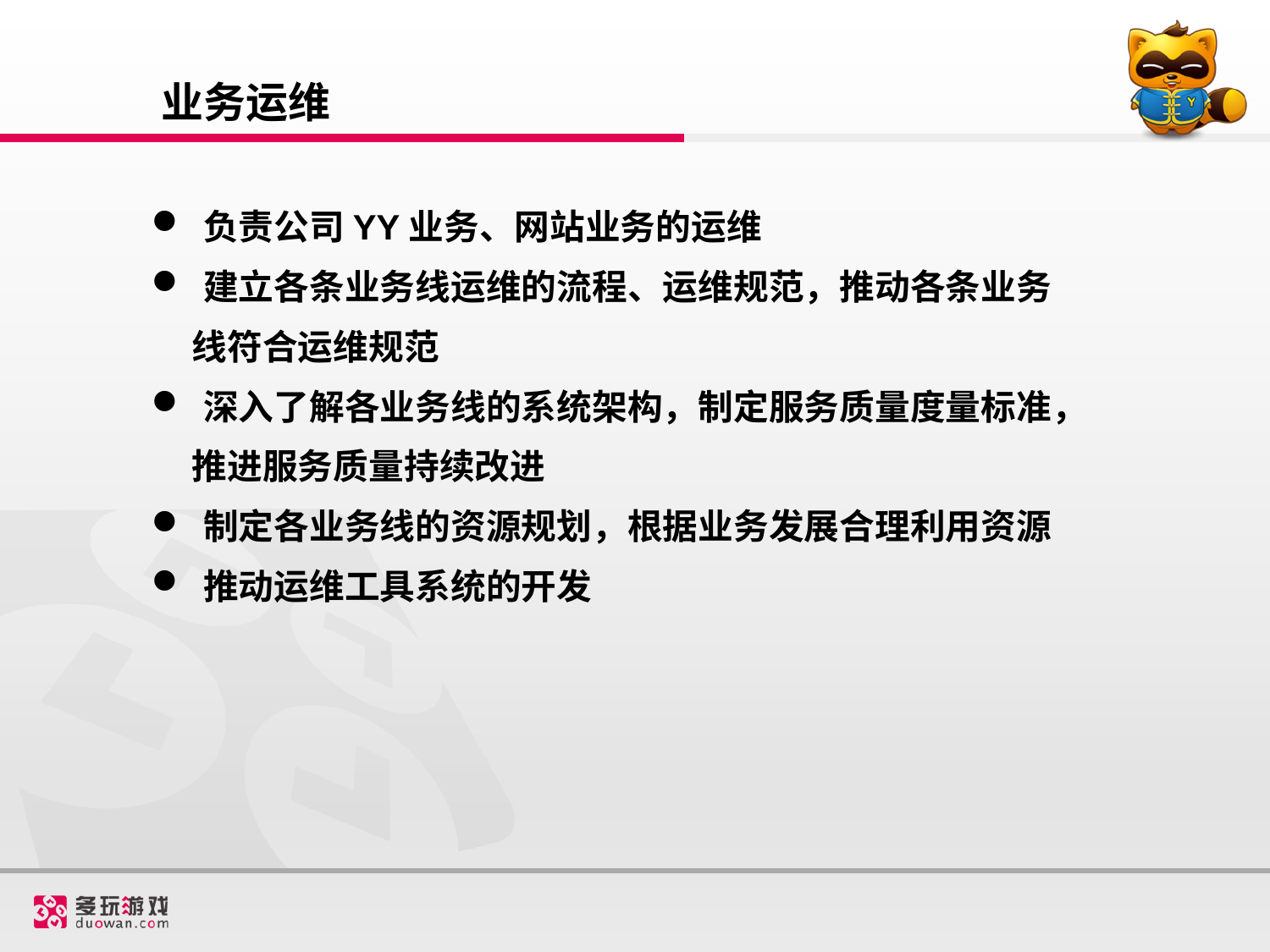

业务运维
 负责公司YY业务、网站业务的运维
 建立各条业务线运维的流程、运维规范，推动各条业务
    线符合运维规范
 深入了解各业务线的系统架构，制定服务质量度量标准，
    推进服务质量持续改进
 制定各业务线的资源规划，根据业务发展合理利用资源
 推动运维工具系统的开发